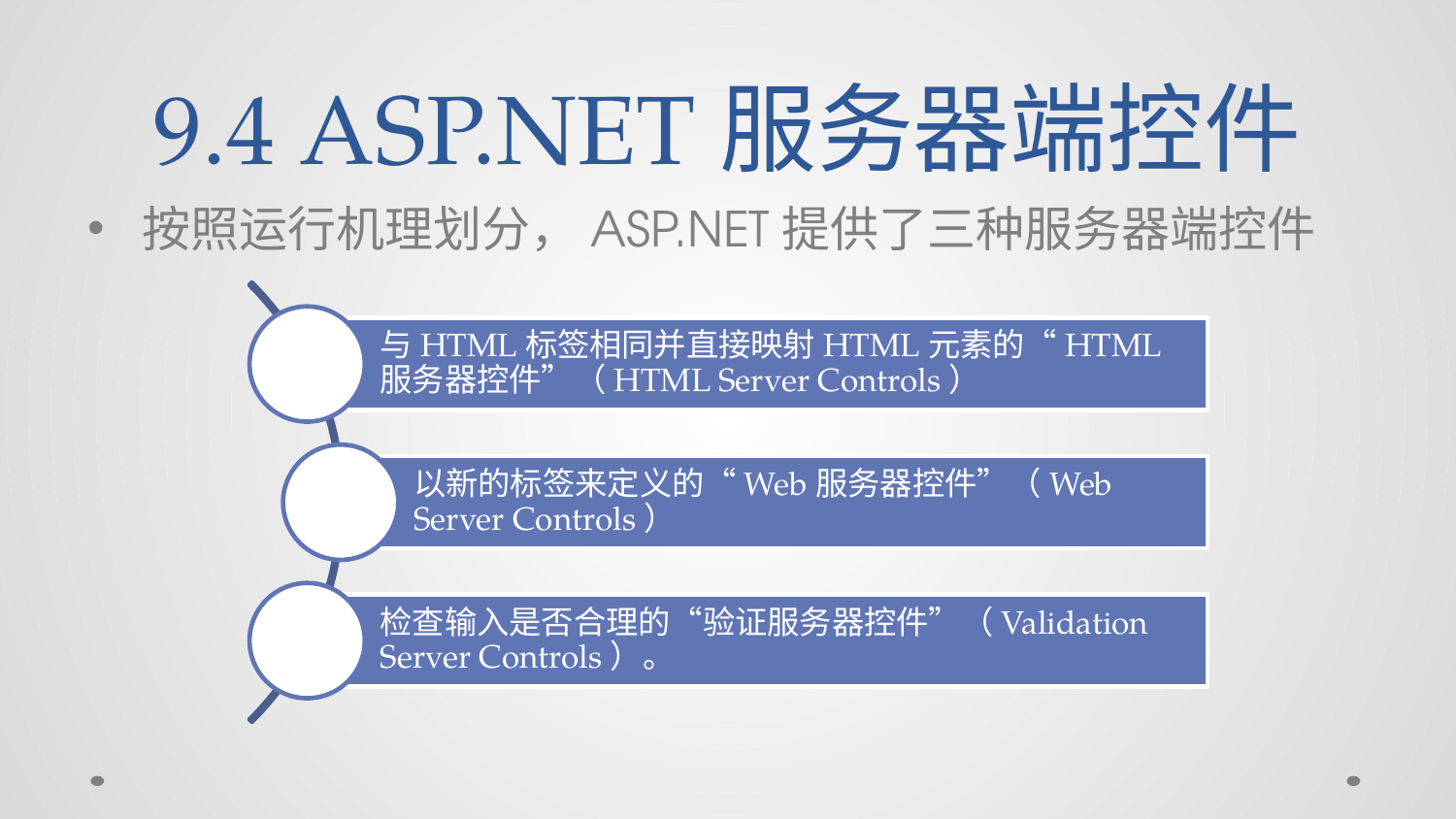

# 9.4 ASP.NET服务器端控件
按照运行机理划分，ASP.NET提供了三种服务器端控件
与HTML标签相同并直接映射HTML元素的“HTML服务器控件”（HTML Server Controls）
以新的标签来定义的“Web服务器控件”（Web Server Controls）
检查输入是否合理的“验证服务器控件”（Validation Server Controls）。